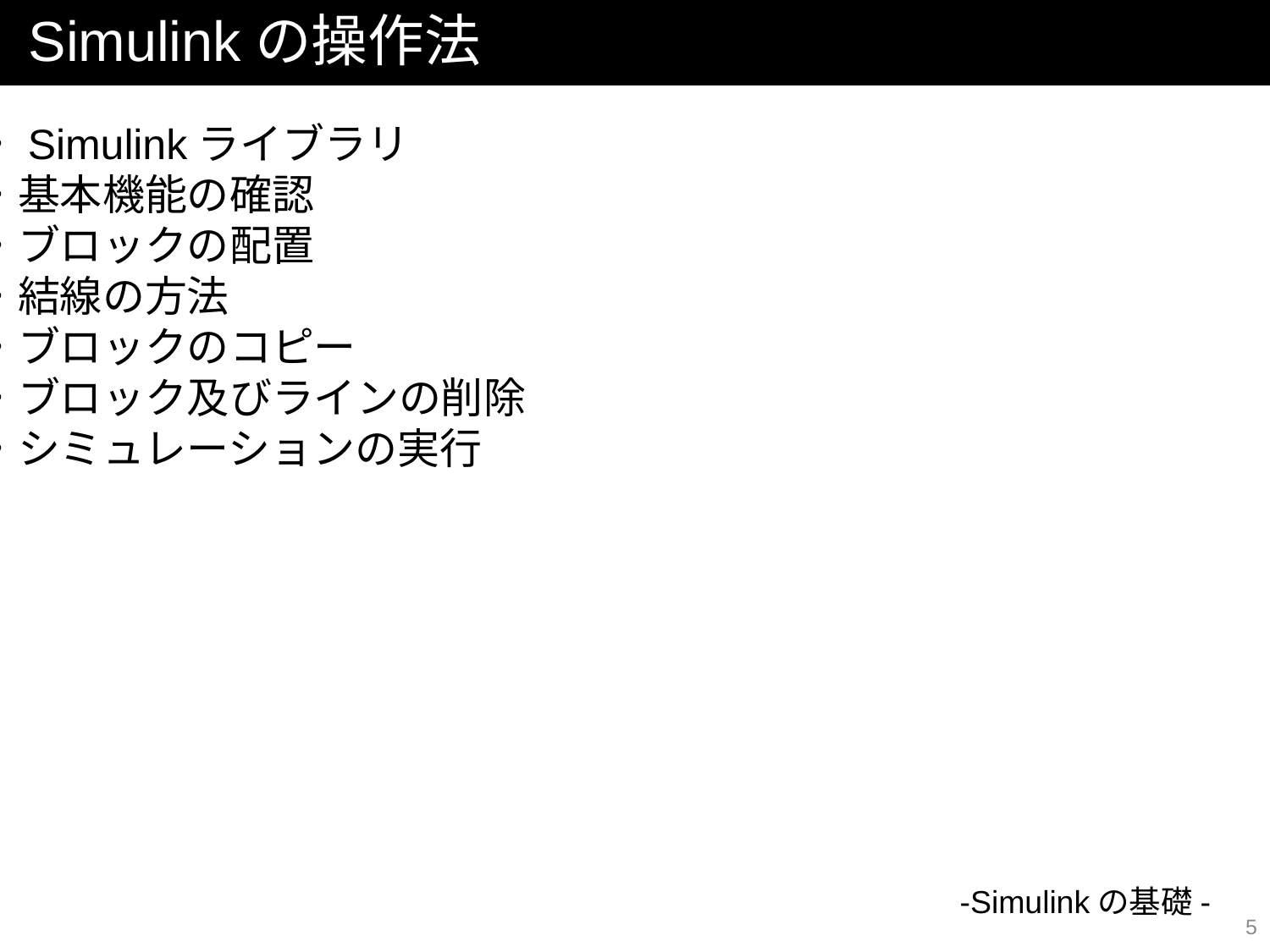

# Simulinkの操作法
・Simulinkライブラリ
・基本機能の確認
・ブロックの配置
・結線の方法
・ブロックのコピー
・ブロック及びラインの削除
・シミュレーションの実行
-Simulinkの基礎-
5